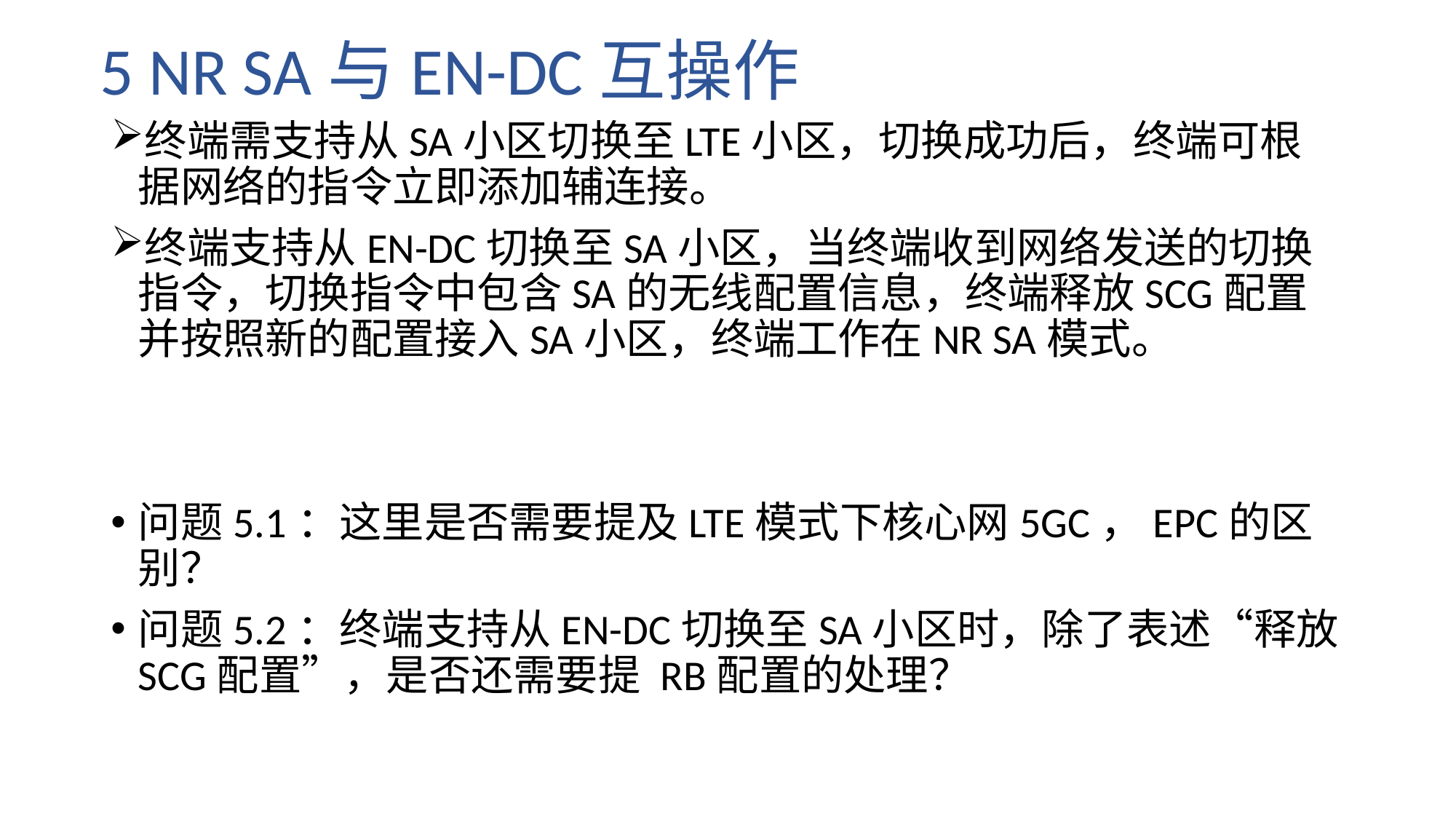

# 5 NR SA与EN-DC互操作
终端需支持从SA小区切换至LTE小区，切换成功后，终端可根据网络的指令立即添加辅连接。
终端支持从EN-DC切换至SA小区，当终端收到网络发送的切换指令，切换指令中包含SA的无线配置信息，终端释放SCG配置并按照新的配置接入SA小区，终端工作在NR SA模式。

问题5.1：这里是否需要提及LTE模式下核心网5GC，EPC的区别？
问题5.2：终端支持从EN-DC切换至SA小区时，除了表述“释放SCG配置”，是否还需要提 RB配置的处理？